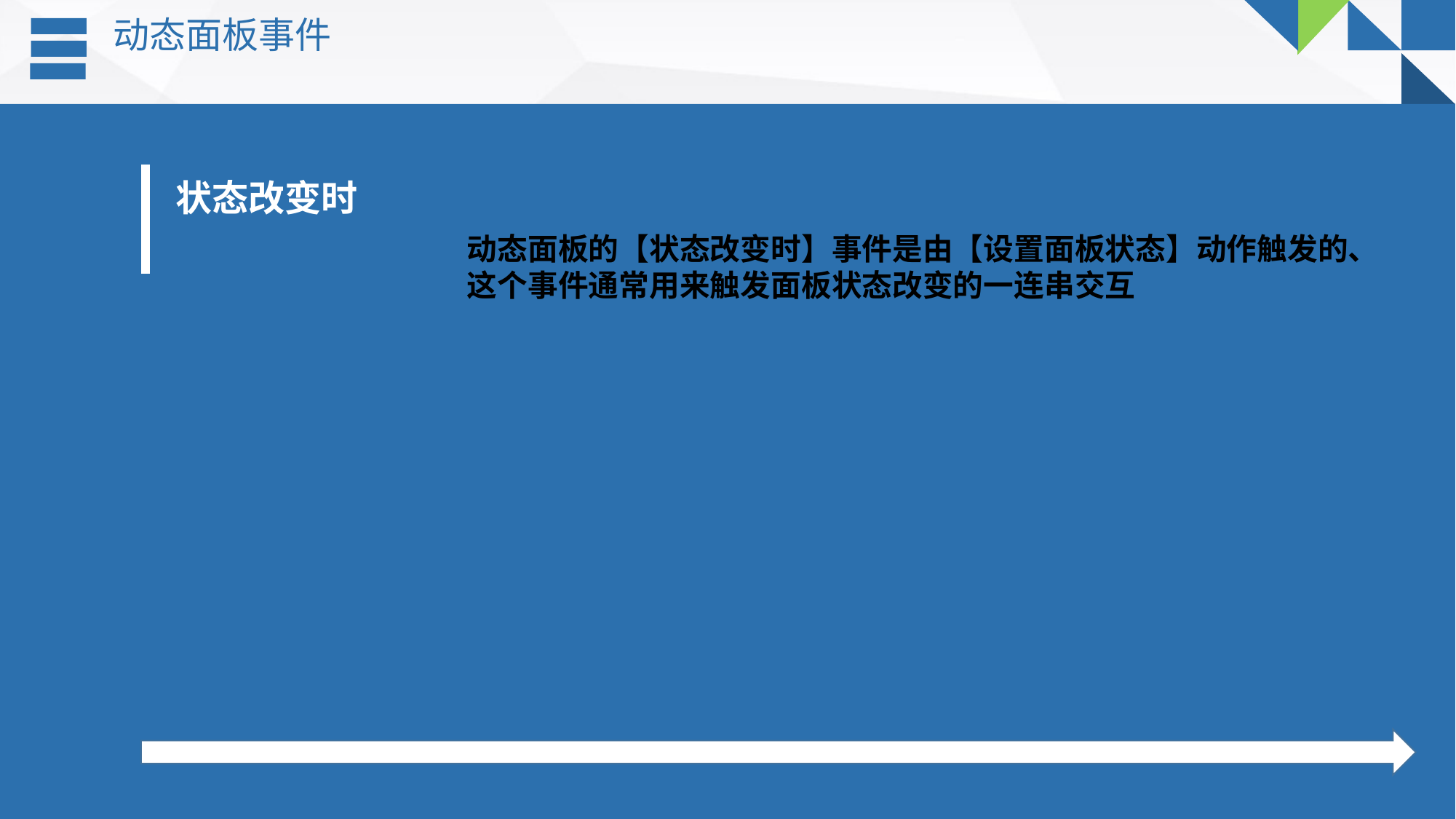

动态面板事件

状态改变时
动态面板的【状态改变时】事件是由【设置面板状态】动作触发的、这个事件通常用来触发面板状态改变的一连串交互